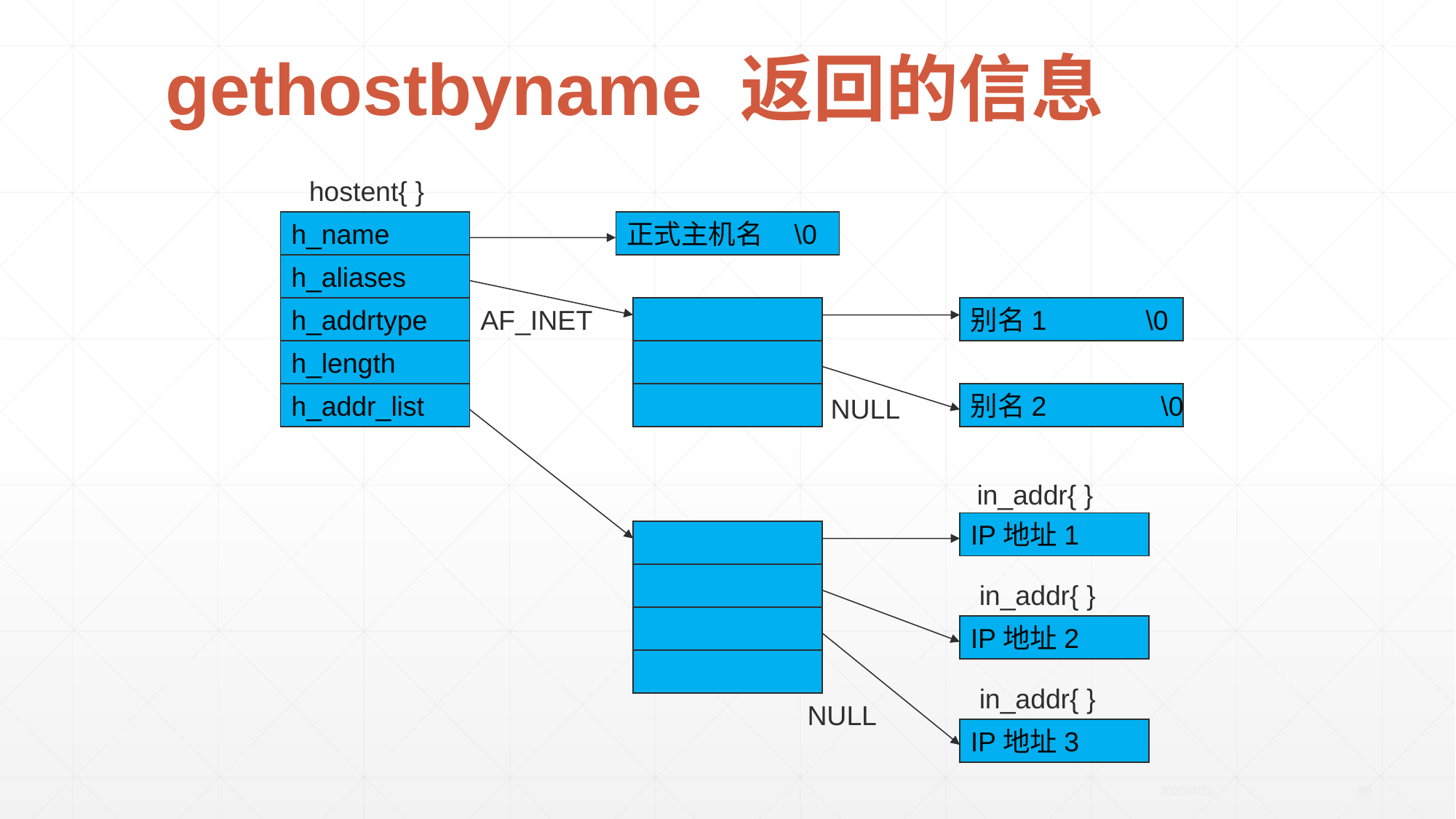

# gethostbyname 返回的信息
hostent{ }
h_name
正式主机名    \0

h_aliases

h_addrtype
AF_INET

别名1             \0

h_length

h_addr_list
别名2               \0
NULL

in_addr{ }
IP地址1

in_addr{ }

IP地址2

in_addr{ }
NULL
IP地址3
2020/4/21
80